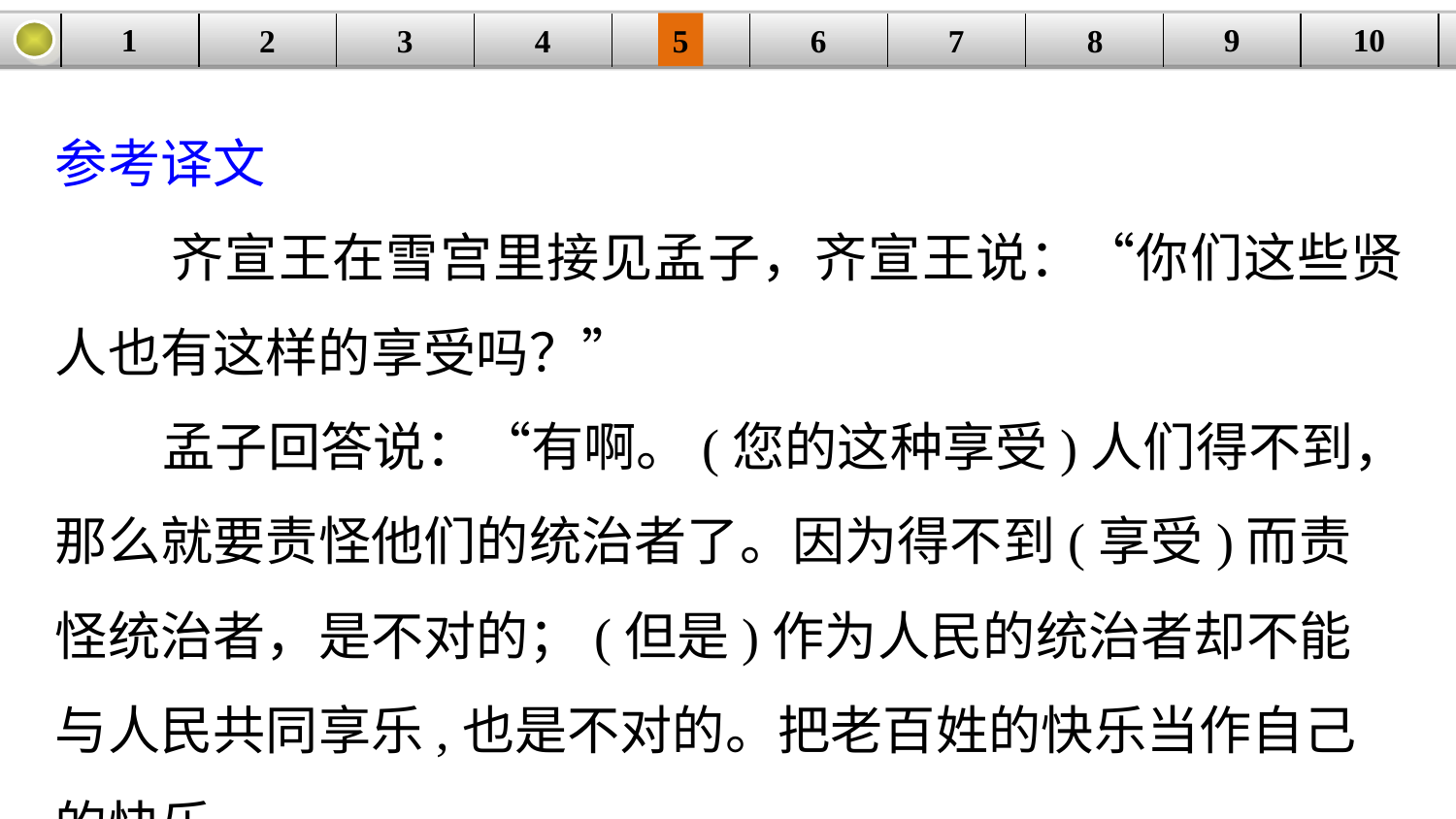

9
10
1
3
4
5
6
8
2
|  |  |  |  |  |  |  |  |  |  |
| --- | --- | --- | --- | --- | --- | --- | --- | --- | --- |
7

参考译文
        齐宣王在雪宫里接见孟子，齐宣王说：“你们这些贤人也有这样的享受吗？”
        孟子回答说：“有啊。(您的这种享受)人们得不到，那么就要责怪他们的统治者了。因为得不到(享受)而责怪统治者，是不对的；(但是)作为人民的统治者却不能与人民共同享乐,也是不对的。把老百姓的快乐当作自己的快乐